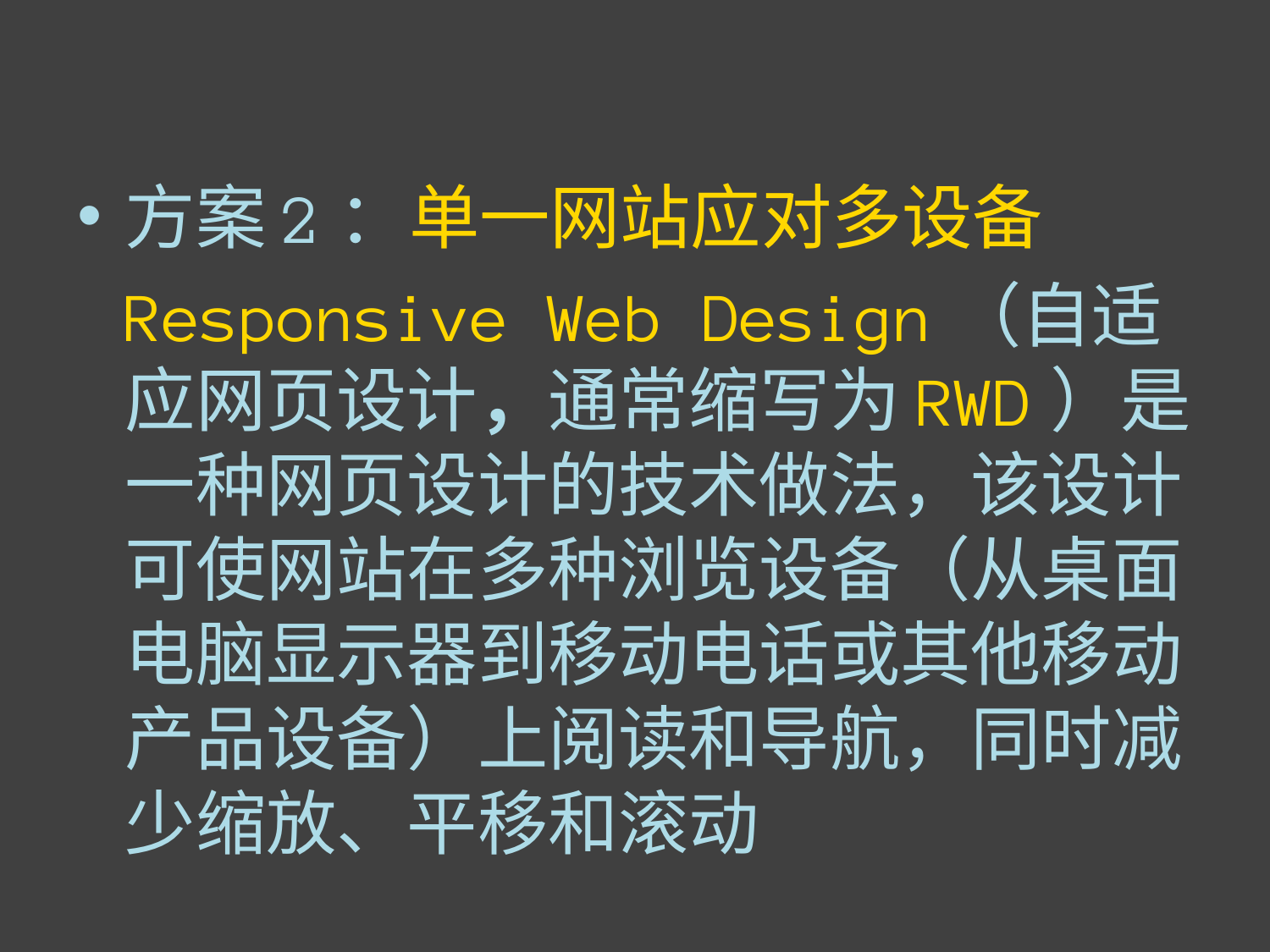

方案2：单一网站应对多设备
	Responsive Web Design（自适应网页设计，通常缩写为RWD）是一种网页设计的技术做法，该设计可使网站在多种浏览设备（从桌面电脑显示器到移动电话或其他移动产品设备）上阅读和导航，同时减少缩放、平移和滚动